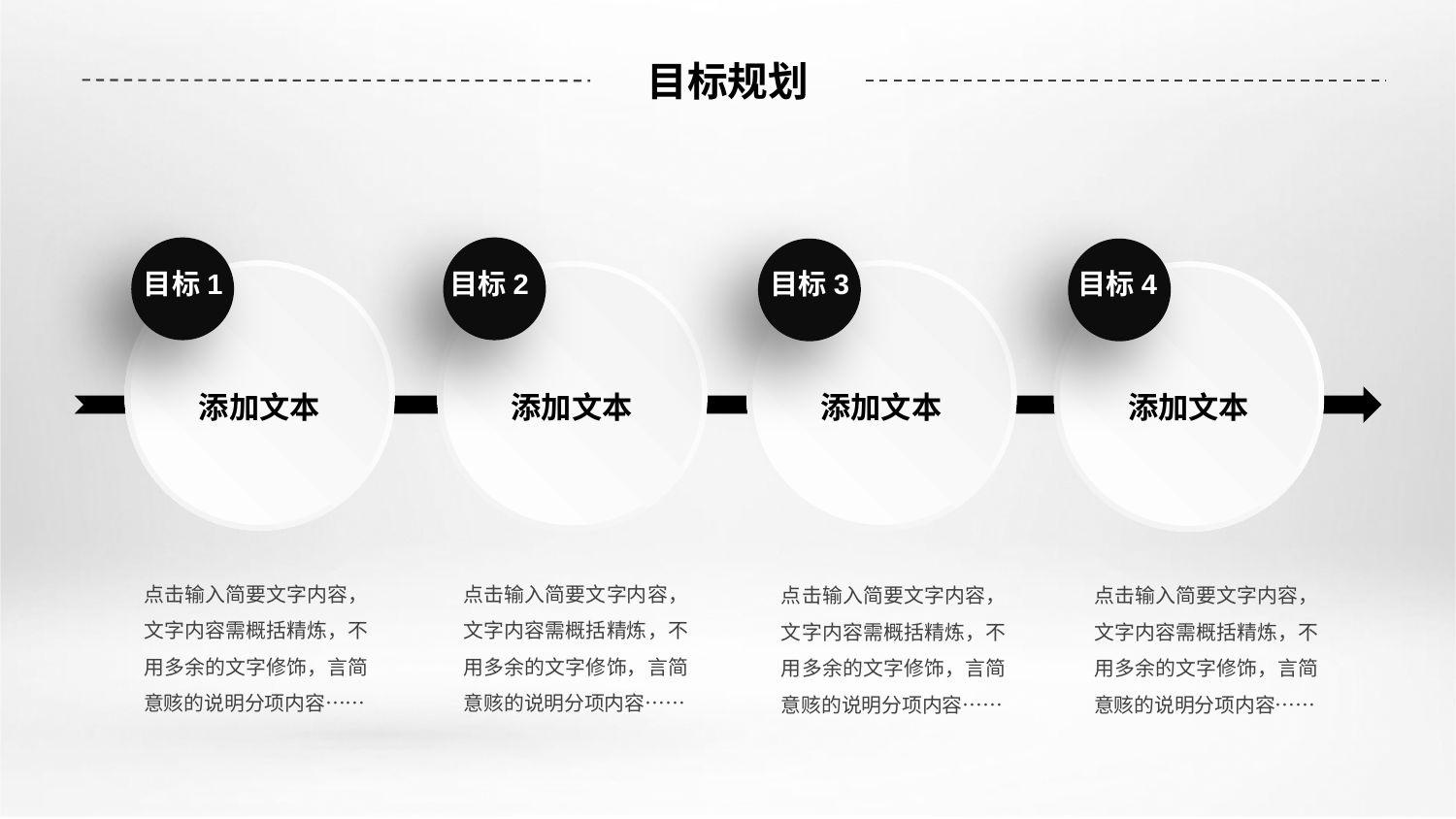

# 目标规划

目标1
目标2
目标3
目标4

添加文本

添加文本

添加文本

添加文本

点击输入简要文字内容，文字内容需概括精炼，不用多余的文字修饰，言简意赅的说明分项内容……
点击输入简要文字内容，文字内容需概括精炼，不用多余的文字修饰，言简意赅的说明分项内容……
点击输入简要文字内容，文字内容需概括精炼，不用多余的文字修饰，言简意赅的说明分项内容……
点击输入简要文字内容，文字内容需概括精炼，不用多余的文字修饰，言简意赅的说明分项内容……